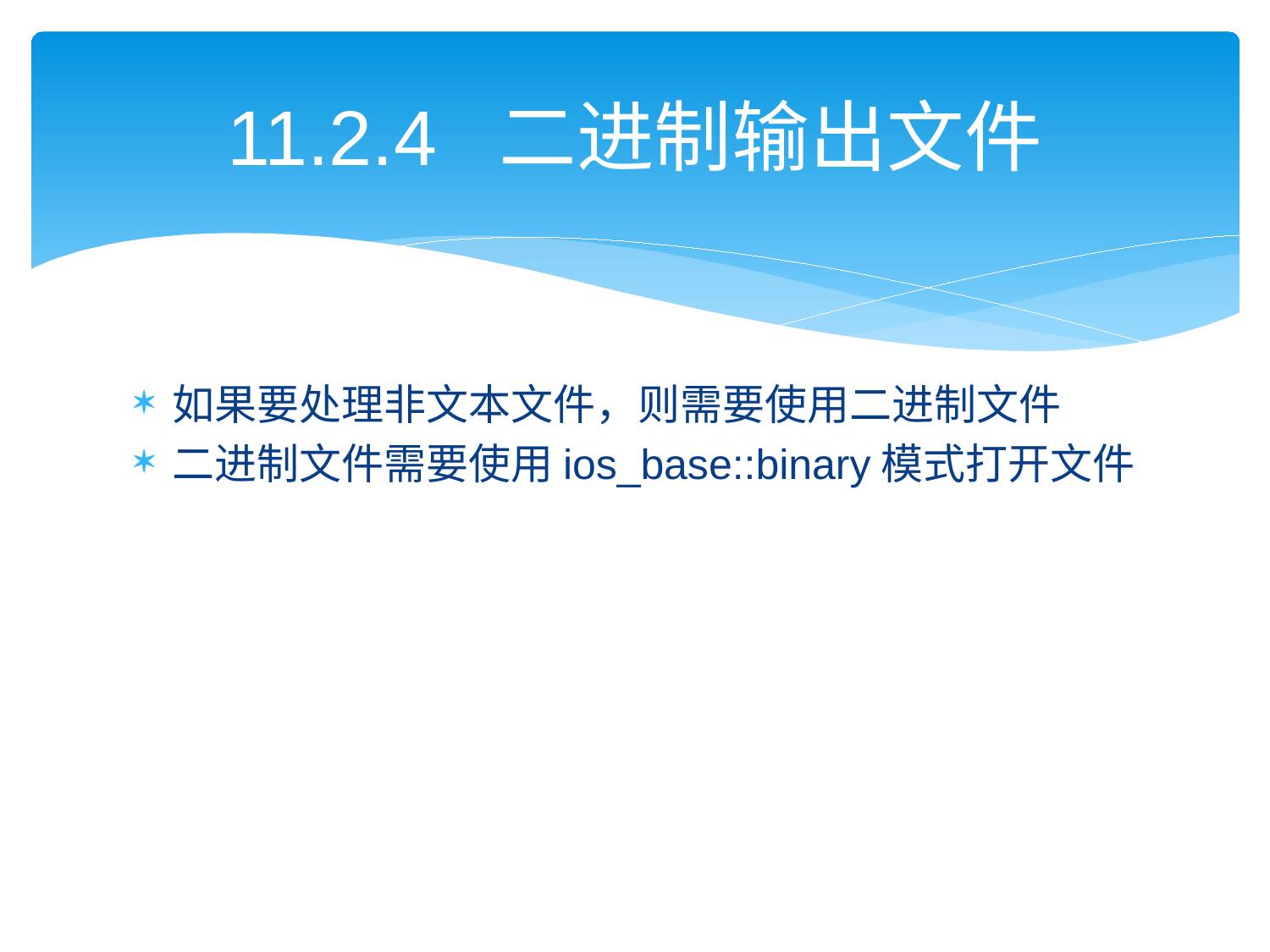

# 11.2.4  二进制输出文件
如果要处理非文本文件，则需要使用二进制文件
二进制文件需要使用ios_base::binary模式打开文件